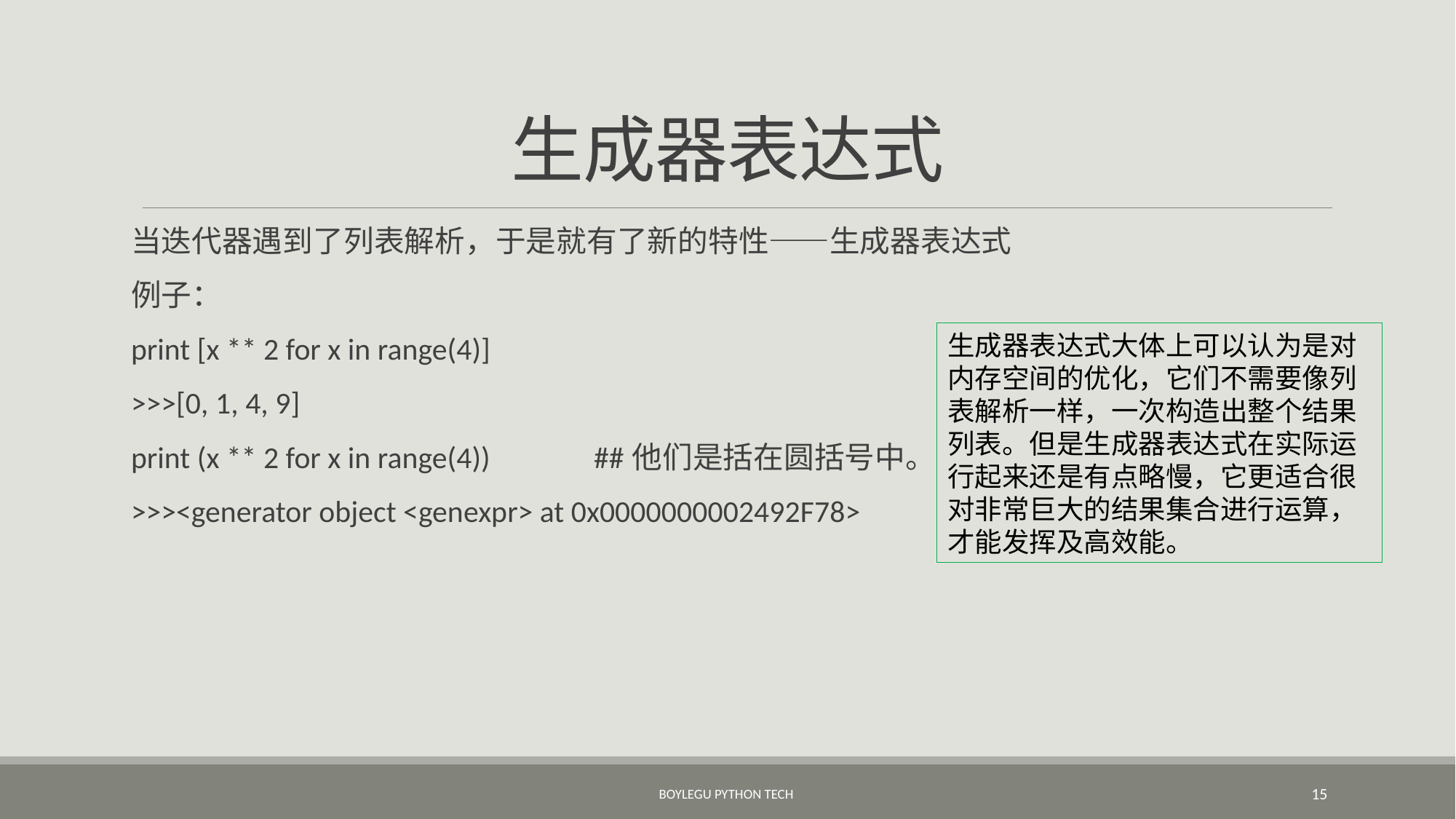

# 生成器表达式
当迭代器遇到了列表解析，于是就有了新的特性——生成器表达式
例子：
print [x ** 2 for x in range(4)]
>>>[0, 1, 4, 9]
print (x ** 2 for x in range(4))               ##他们是括在圆括号中。
>>><generator object <genexpr> at 0x0000000002492F78>
生成器表达式大体上可以认为是对内存空间的优化，它们不需要像列表解析一样，一次构造出整个结果列表。但是生成器表达式在实际运行起来还是有点略慢，它更适合很对非常巨大的结果集合进行运算，才能发挥及高效能。
BoyleGu Python Tech
15